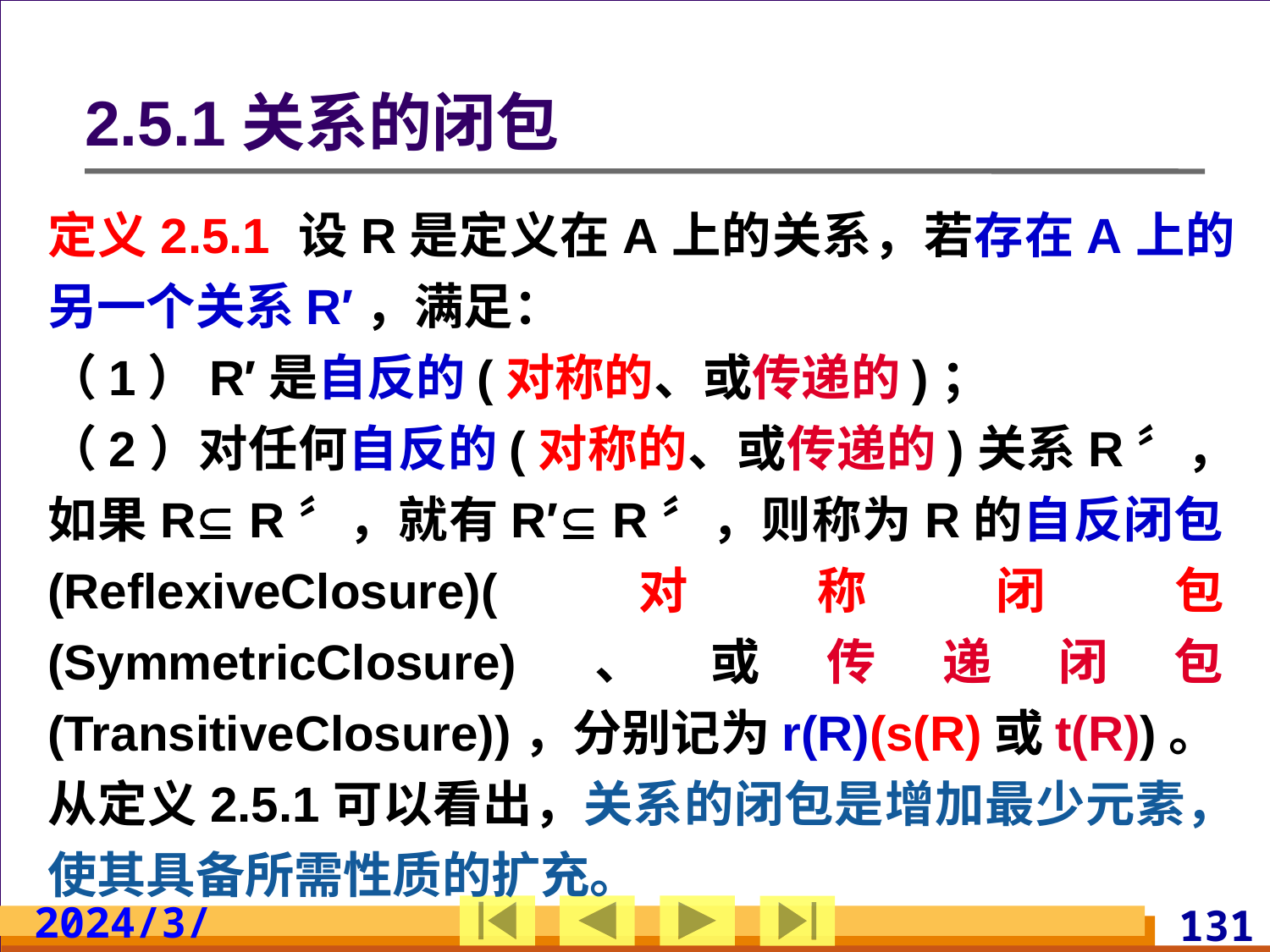

# 2.5.1关系的闭包
定义2.5.1 设R是定义在A上的关系，若存在A上的另一个关系R′，满足：
（1）R′是自反的(对称的、或传递的)；
（2）对任何自反的(对称的、或传递的)关系R〞，如果R⊆ R〞，就有R′⊆ R〞，则称为R的自反闭包(ReflexiveClosure)(对称闭包(SymmetricClosure)、或传递闭包(TransitiveClosure))，分别记为r(R)(s(R)或t(R))。
从定义2.5.1可以看出，关系的闭包是增加最少元素，使其具备所需性质的扩充。
2024/3/10